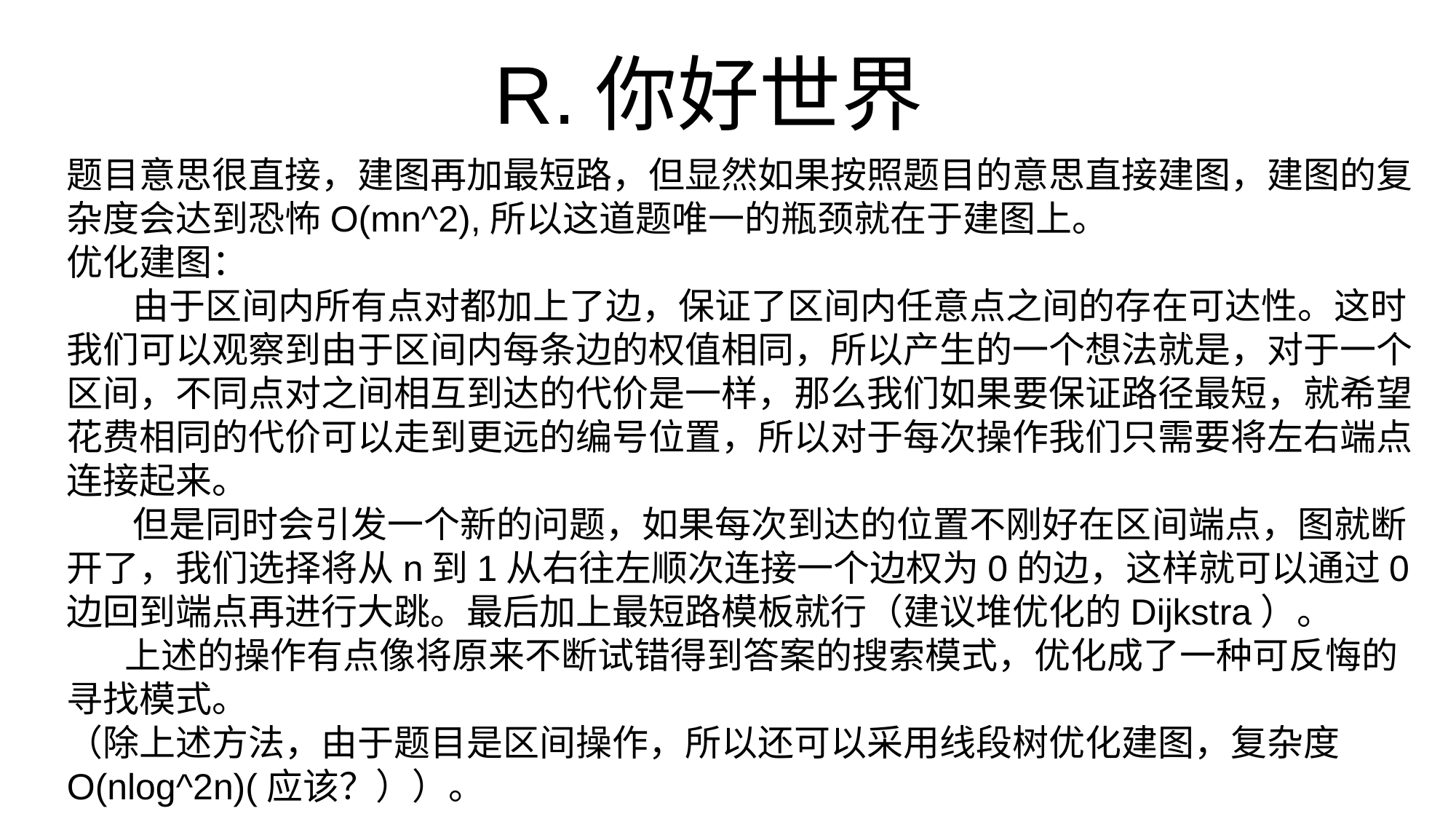

R.你好世界
题目意思很直接，建图再加最短路，但显然如果按照题目的意思直接建图，建图的复杂度会达到恐怖O(mn^2),所以这道题唯一的瓶颈就在于建图上。
优化建图：
       由于区间内所有点对都加上了边，保证了区间内任意点之间的存在可达性。这时我们可以观察到由于区间内每条边的权值相同，所以产生的一个想法就是，对于一个区间，不同点对之间相互到达的代价是一样，那么我们如果要保证路径最短，就希望花费相同的代价可以走到更远的编号位置，所以对于每次操作我们只需要将左右端点连接起来。
       但是同时会引发一个新的问题，如果每次到达的位置不刚好在区间端点，图就断开了，我们选择将从n到1从右往左顺次连接一个边权为0的边，这样就可以通过0边回到端点再进行大跳。最后加上最短路模板就行（建议堆优化的Dijkstra）。
      上述的操作有点像将原来不断试错得到答案的搜索模式，优化成了一种可反悔的寻找模式。
（除上述方法，由于题目是区间操作，所以还可以采用线段树优化建图，复杂度O(nlog^2n)(应该？））。